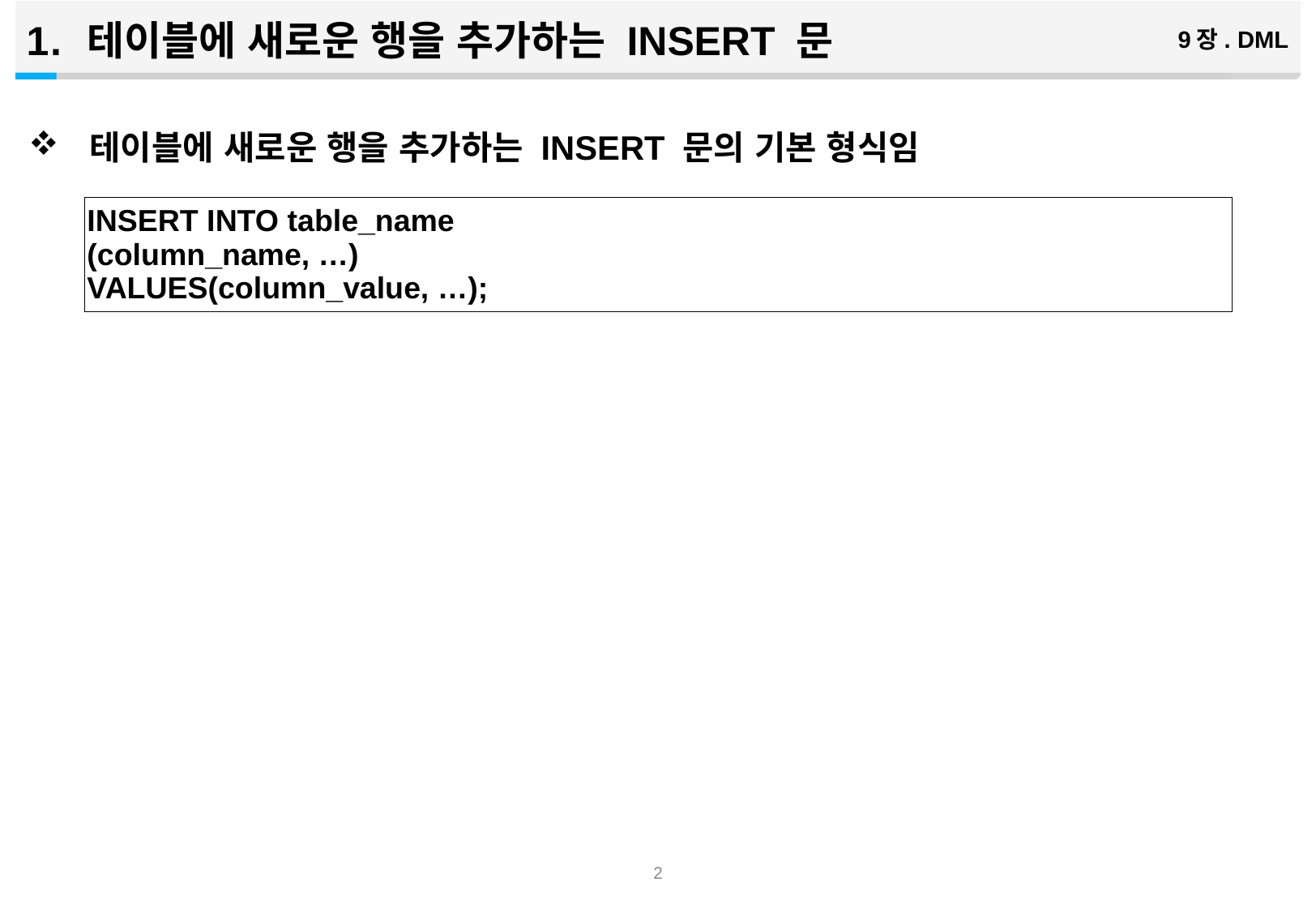

테이블에 새로운 행을 추가하는 INSERT 문
9장. DML
테이블에 새로운 행을 추가하는 INSERT 문의 기본 형식임

| INSERT INTO table\_name (column\_name, …) VALUES(column\_value, …); |
| --- |
2